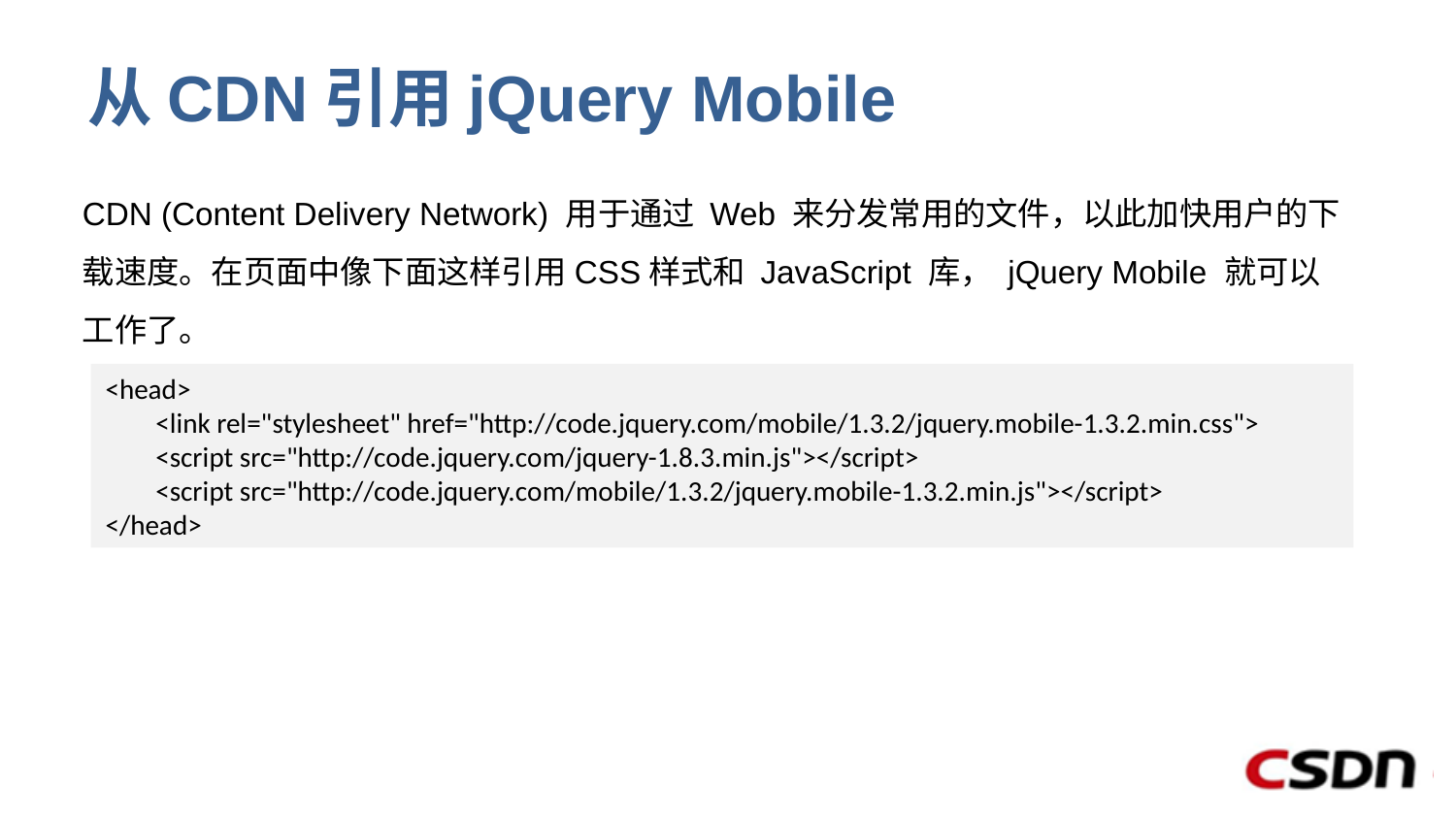

# 从CDN引用jQuery Mobile
CDN (Content Delivery Network) 用于通过 Web 来分发常用的文件，以此加快用户的下载速度。在页面中像下面这样引用CSS样式和 JavaScript 库， jQuery Mobile 就可以工作了。
<head>
        <link rel="stylesheet" href="http://code.jquery.com/mobile/1.3.2/jquery.mobile-1.3.2.min.css">
        <script src="http://code.jquery.com/jquery-1.8.3.min.js"></script>
        <script src="http://code.jquery.com/mobile/1.3.2/jquery.mobile-1.3.2.min.js"></script>
</head>